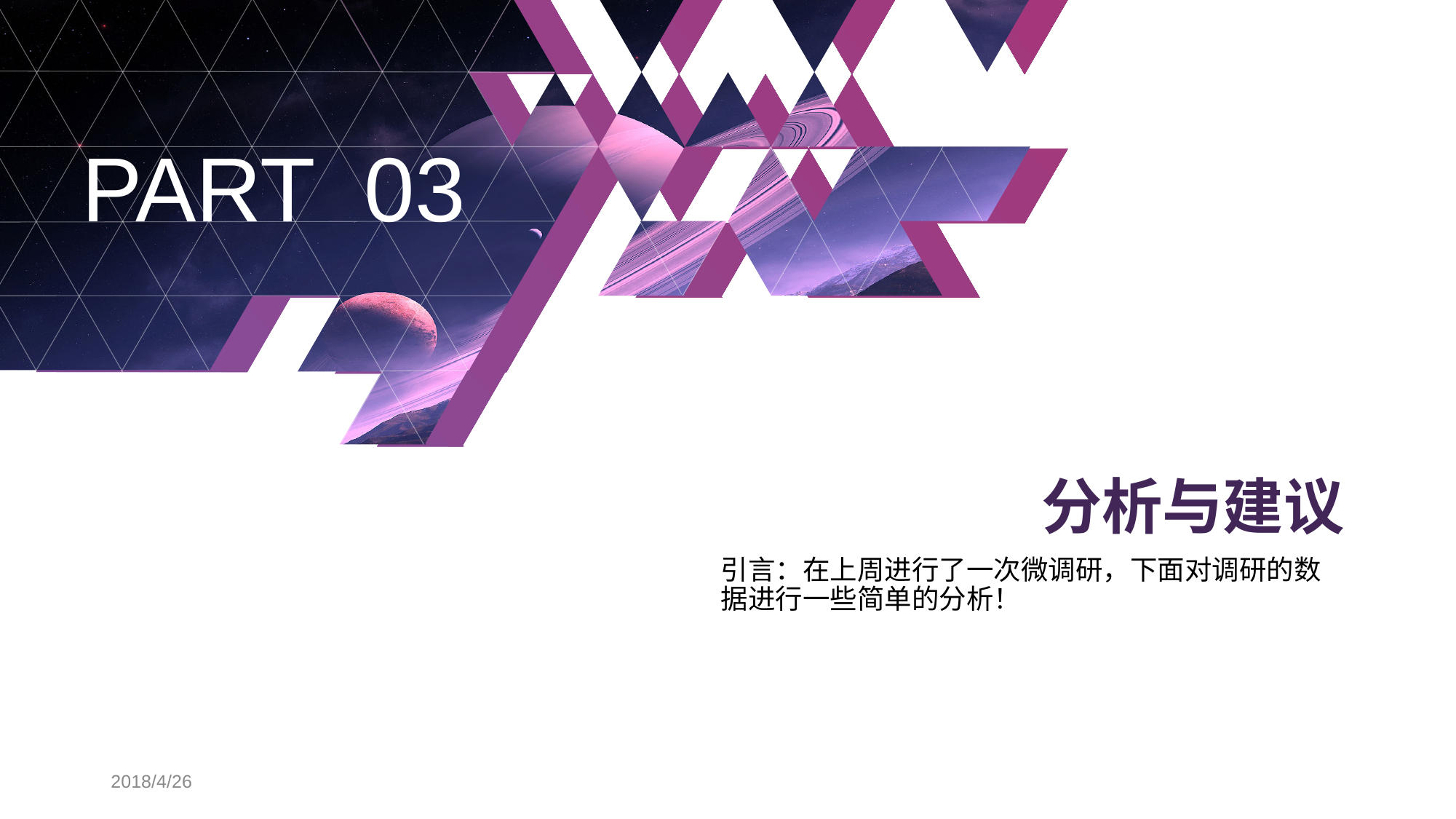

PART  03
# 分析与建议
引言：在上周进行了一次微调研，下面对调研的数据进行一些简单的分析！
2018/4/26